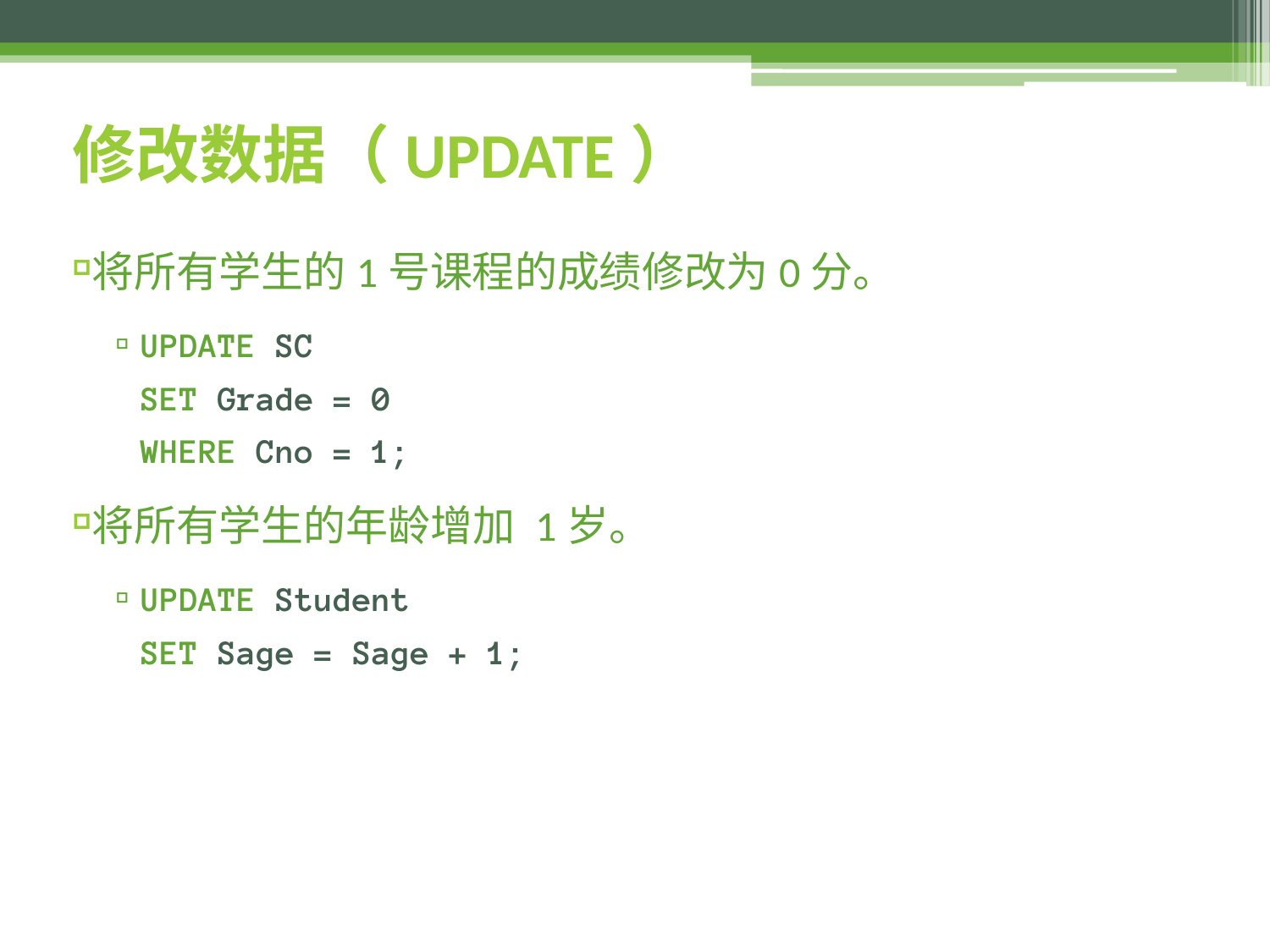

# 修改数据（UPDATE）
将所有学生的1号课程的成绩修改为0分。
UPDATE SC
SET Grade = 0
WHERE Cno = 1;
将所有学生的年龄增加 1岁。
UPDATE Student
SET Sage = Sage + 1;